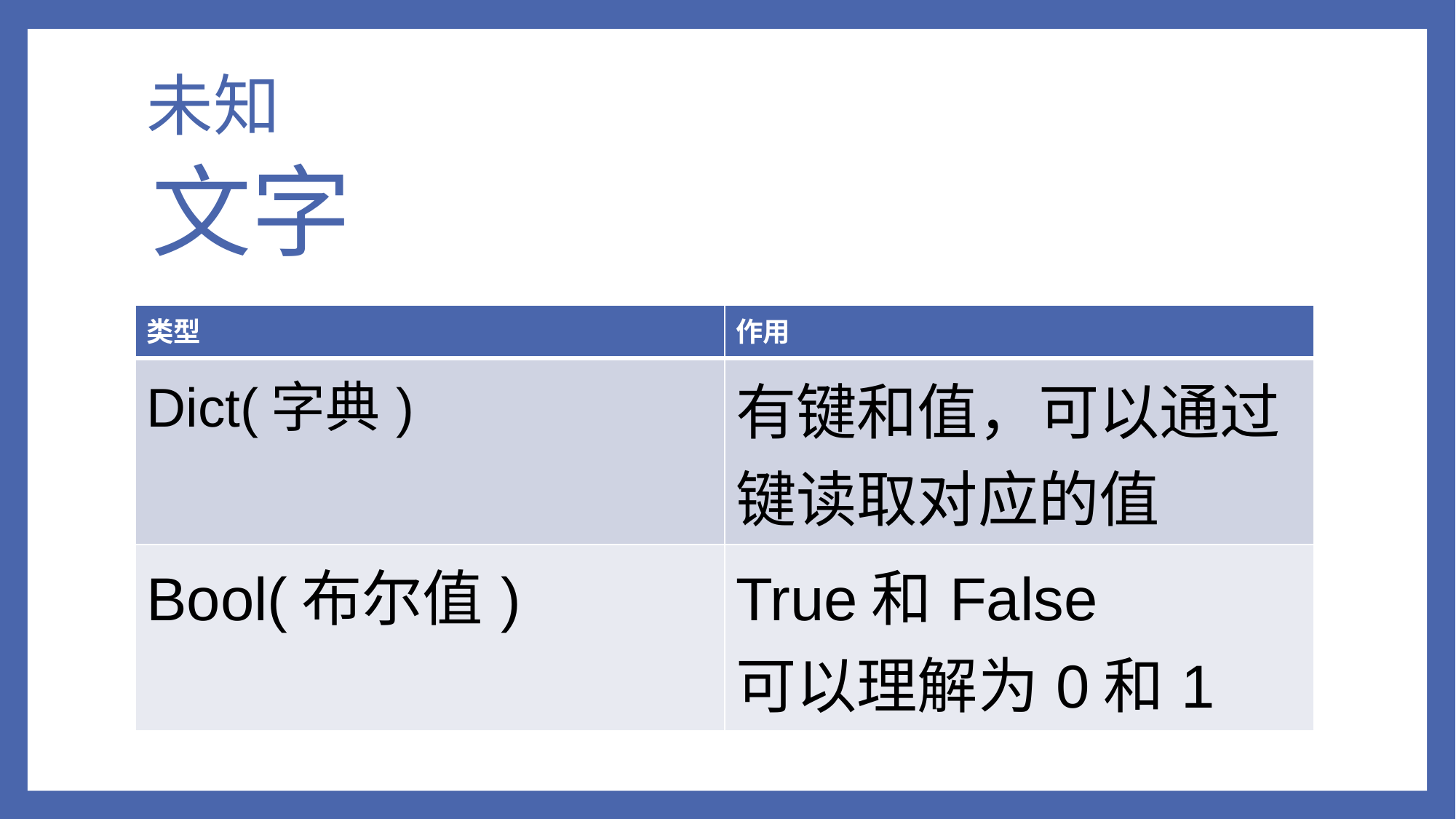

# 未知
文字
| 类型 | 作用 |
| --- | --- |
| Dict(字典) | 有键和值，可以通过键读取对应的值 |
| Bool(布尔值) | True和False 可以理解为0和1 |